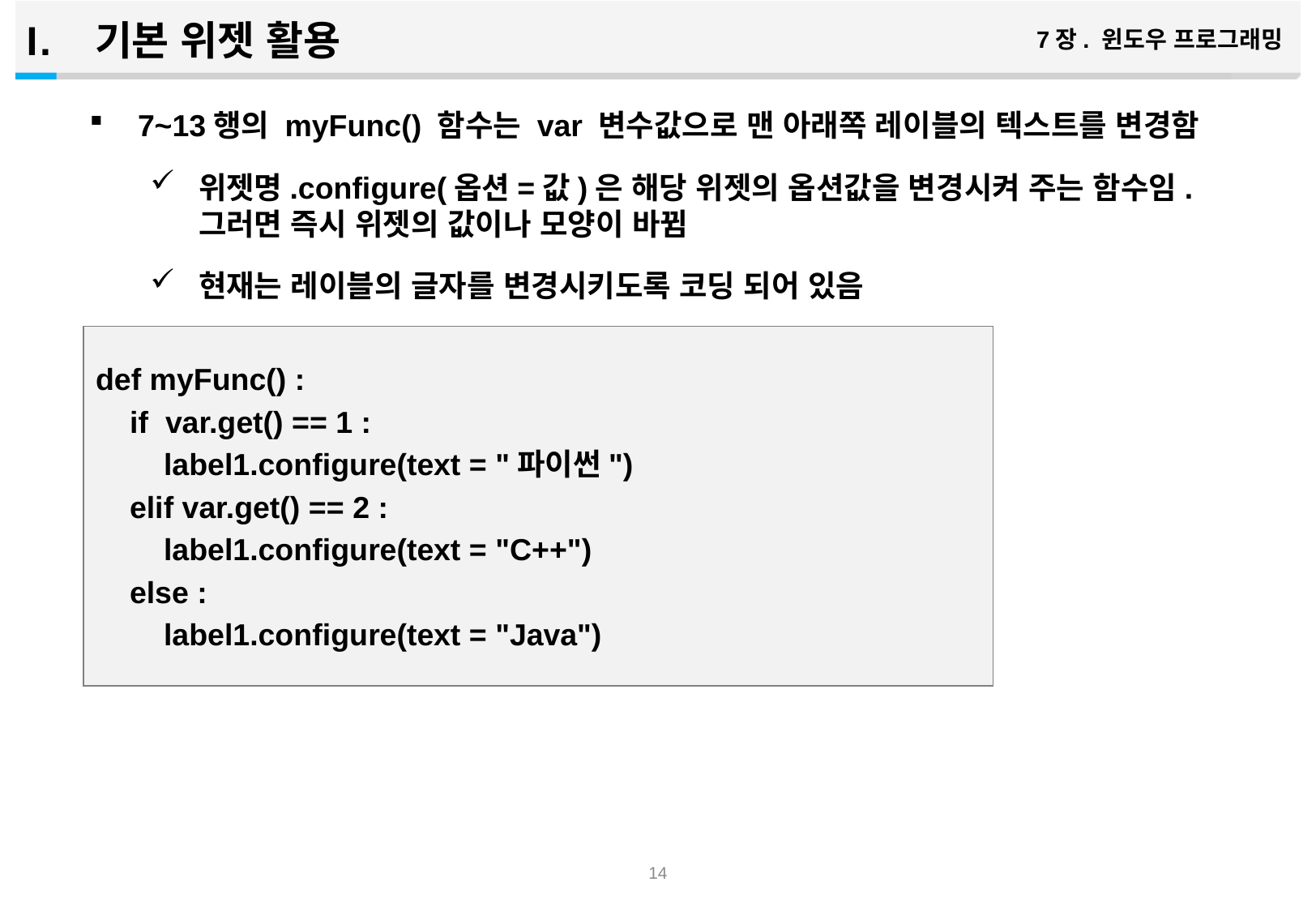

기본 위젯 활용
7장. 윈도우 프로그래밍
7~13행의 myFunc() 함수는 var 변수값으로 맨 아래쪽 레이블의 텍스트를 변경함
위젯명.configure(옵션=값)은 해당 위젯의 옵션값을 변경시켜 주는 함수임.         그러면 즉시 위젯의 값이나 모양이 바뀜
현재는 레이블의 글자를 변경시키도록 코딩 되어 있음
def myFunc() :
    if  var.get() == 1 :
        label1.configure(text = "파이썬")
    elif var.get() == 2 :
        label1.configure(text = "C++")
    else :
        label1.configure(text = "Java")
14